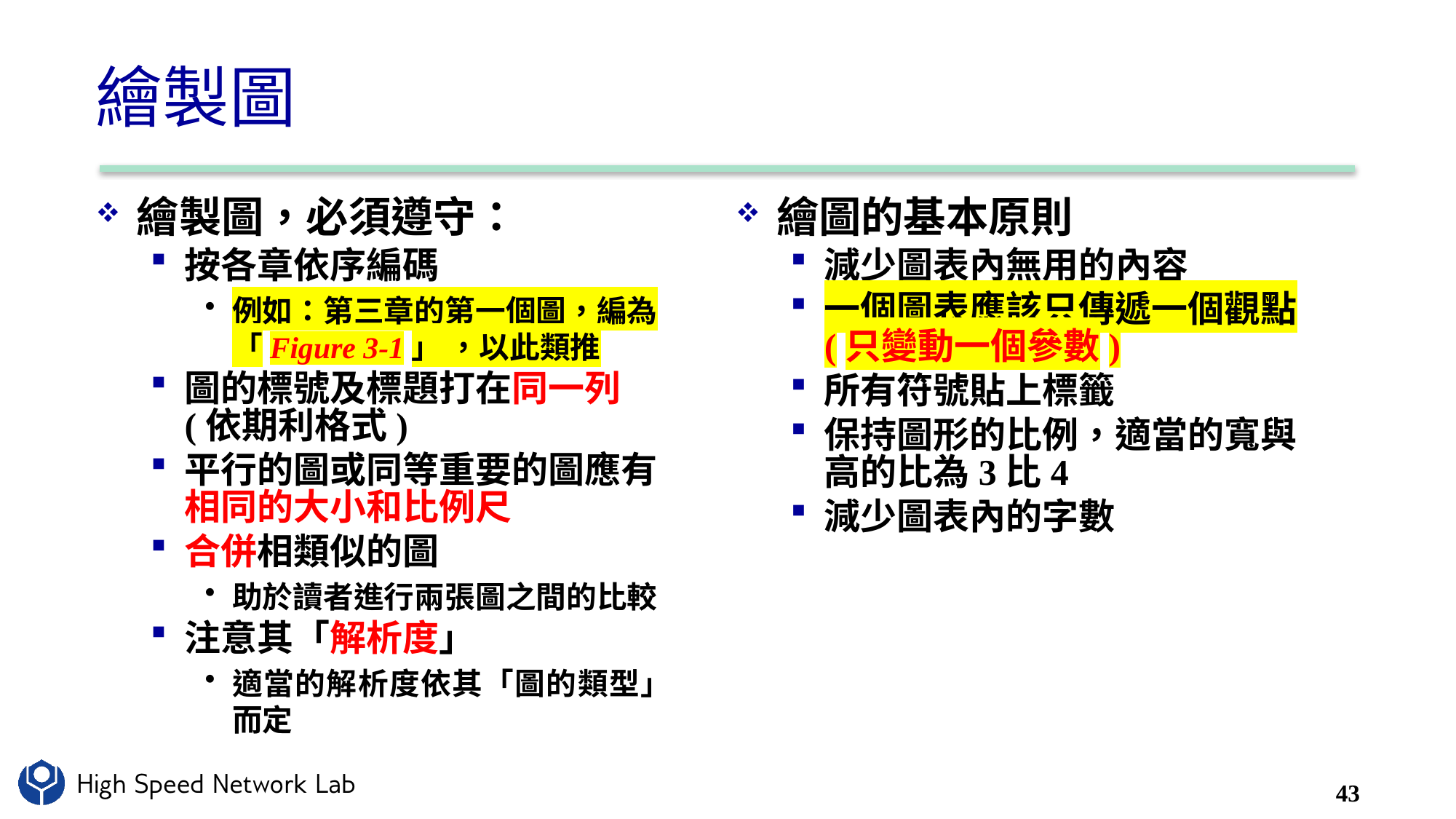

# 繪製圖
繪製圖，必須遵守：
按各章依序編碼
例如：第三章的第一個圖，編為「Figure 3-1」 ，以此類推
圖的標號及標題打在同一列 (依期利格式)
平行的圖或同等重要的圖應有相同的大小和比例尺
合併相類似的圖
助於讀者進行兩張圖之間的比較
注意其「解析度」
適當的解析度依其「圖的類型」而定
繪圖的基本原則
減少圖表內無用的內容
一個圖表應該只傳遞一個觀點 (只變動一個參數)
所有符號貼上標籤
保持圖形的比例，適當的寬與高的比為3比4
減少圖表內的字數

43